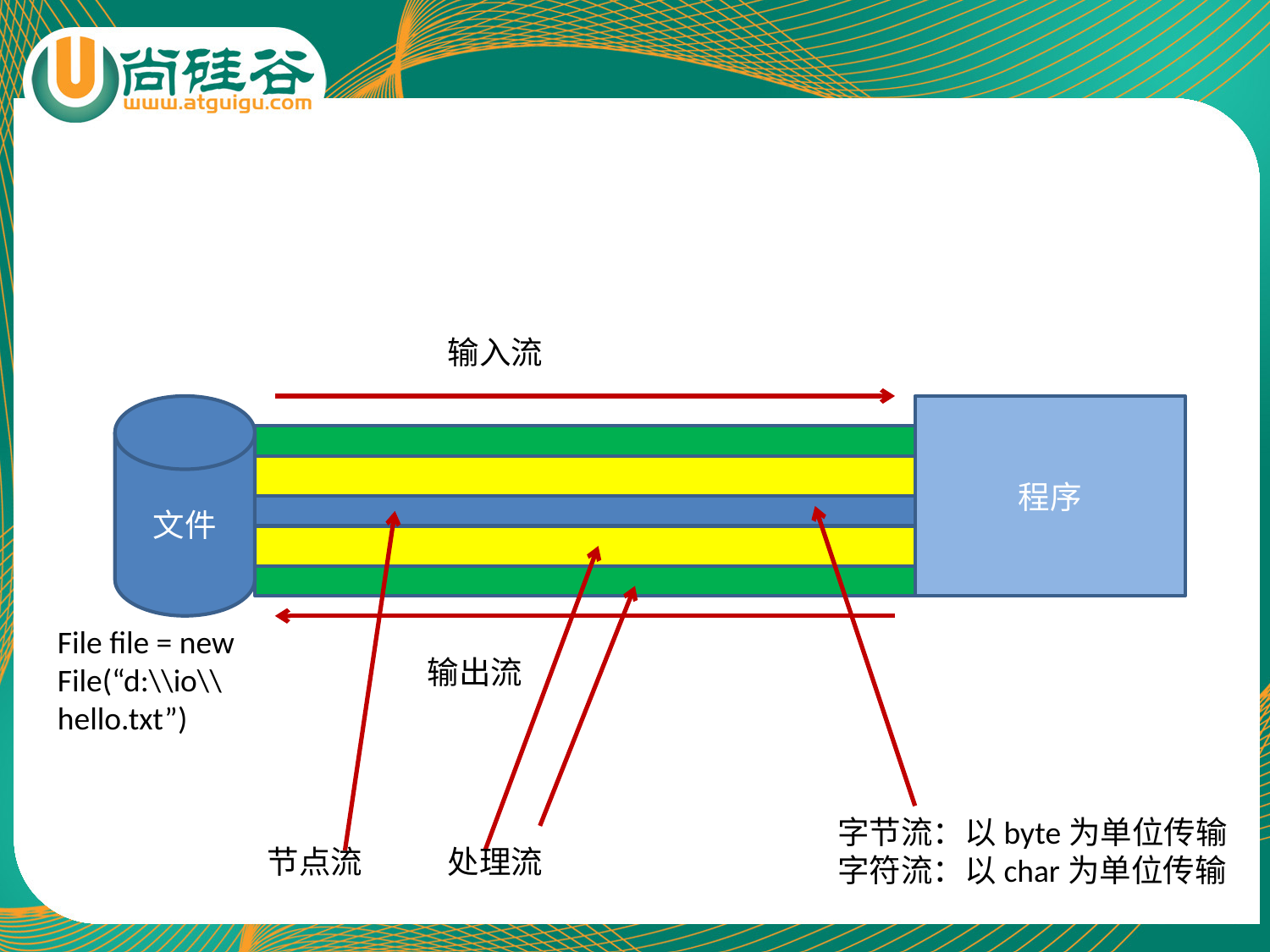

输入流
文件
程序

File file = new File(“d:\\io\\hello.txt”)
输出流
字节流：以byte为单位传输
字符流：以char为单位传输
节点流
处理流